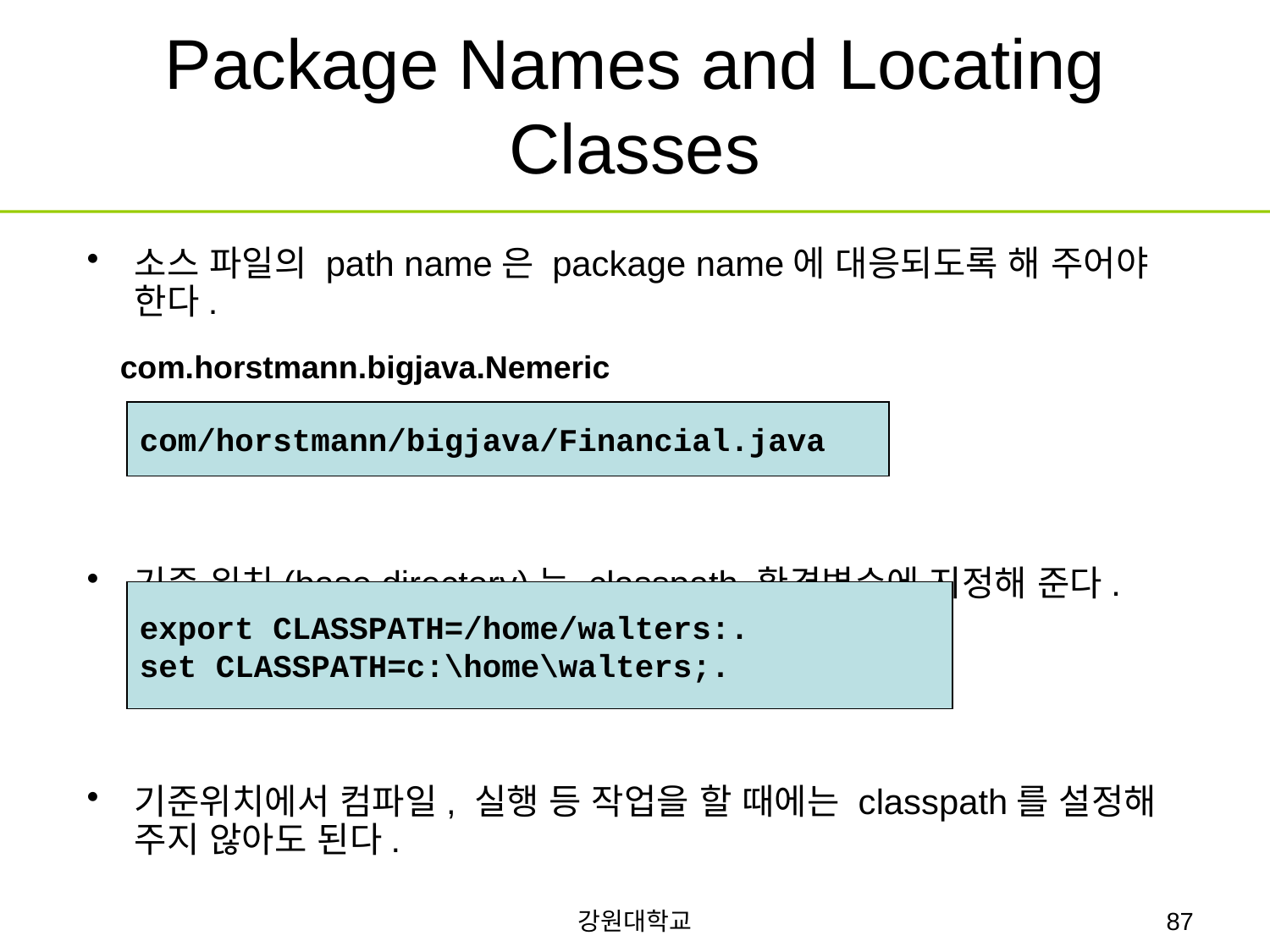

# Package Names and Locating Classes

소스 파일의 path name은 package name에 대응되도록 해 주어야 한다.

기준 위치(base directory)는 classpath 환경변수에 지정해 준다.

기준위치에서 컴파일, 실행 등 작업을 할 때에는 classpath를 설정해 주지 않아도 된다.
com.horstmann.bigjava.Nemeric
com/horstmann/bigjava/Financial.java
export CLASSPATH=/home/walters:.
set CLASSPATH=c:\home\walters;.

강원대학교
87